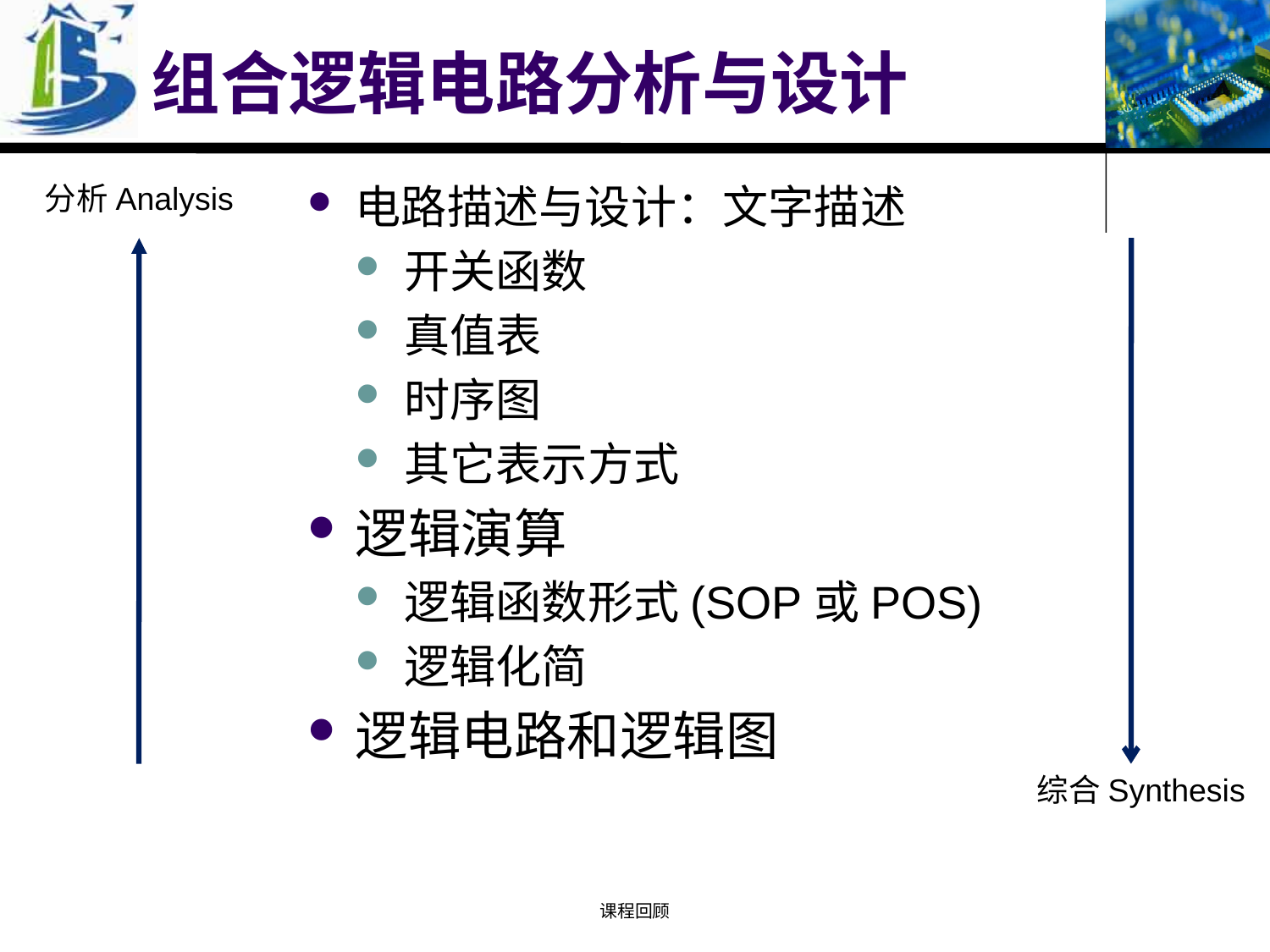

# 组合逻辑电路分析与设计
分析Analysis
电路描述与设计：文字描述
开关函数
真值表
时序图
其它表示方式
逻辑演算
逻辑函数形式(SOP或POS)
逻辑化简
逻辑电路和逻辑图
综合Synthesis

课程回顾
6